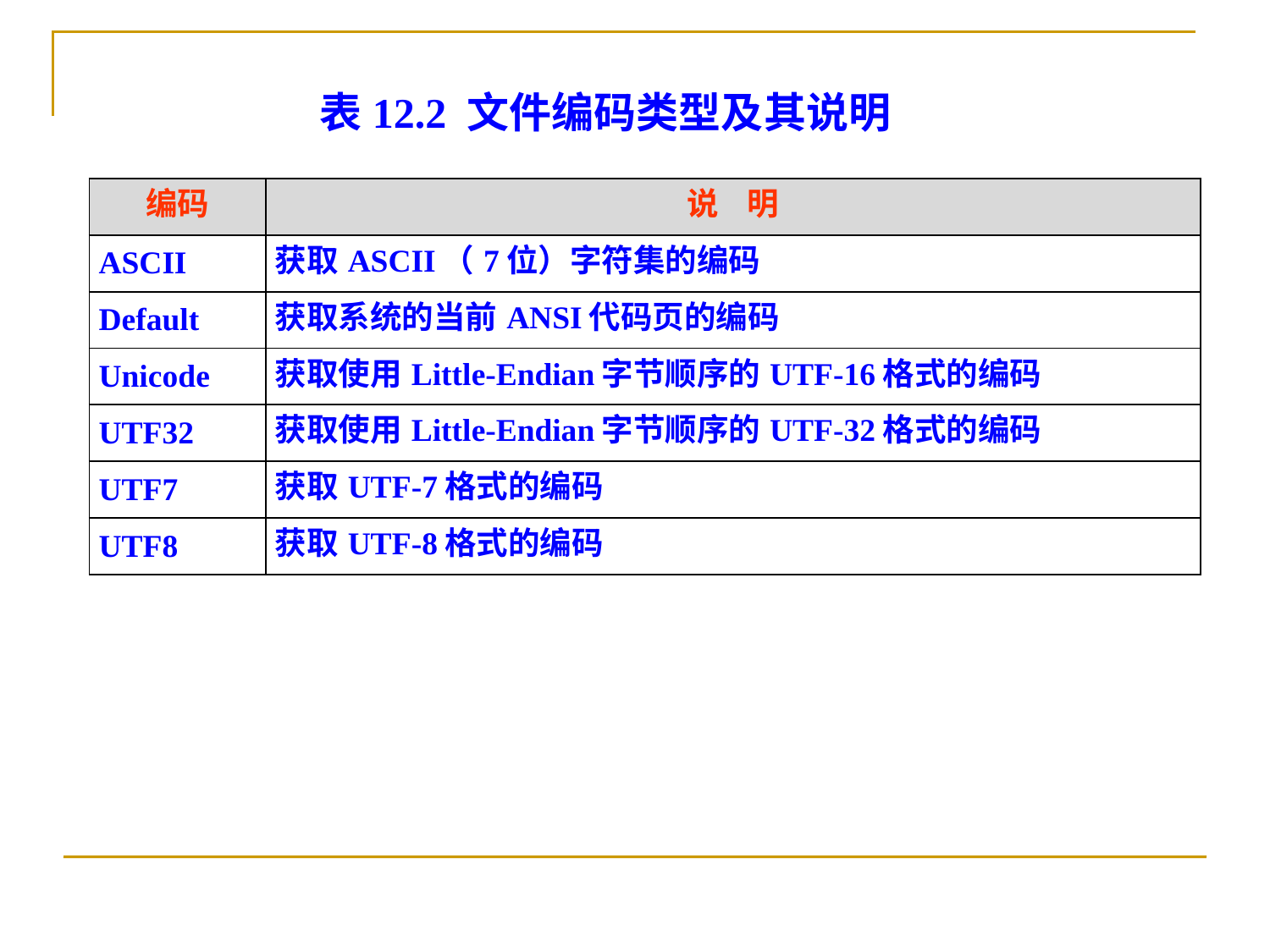

表12.2 文件编码类型及其说明
| 编码 | 说 明 |
| --- | --- |
| ASCII | 获取ASCII（7位）字符集的编码 |
| Default | 获取系统的当前ANSI代码页的编码 |
| Unicode | 获取使用Little-Endian字节顺序的UTF-16格式的编码 |
| UTF32 | 获取使用Little-Endian字节顺序的UTF-32格式的编码 |
| UTF7 | 获取UTF-7格式的编码 |
| UTF8 | 获取UTF-8格式的编码 |